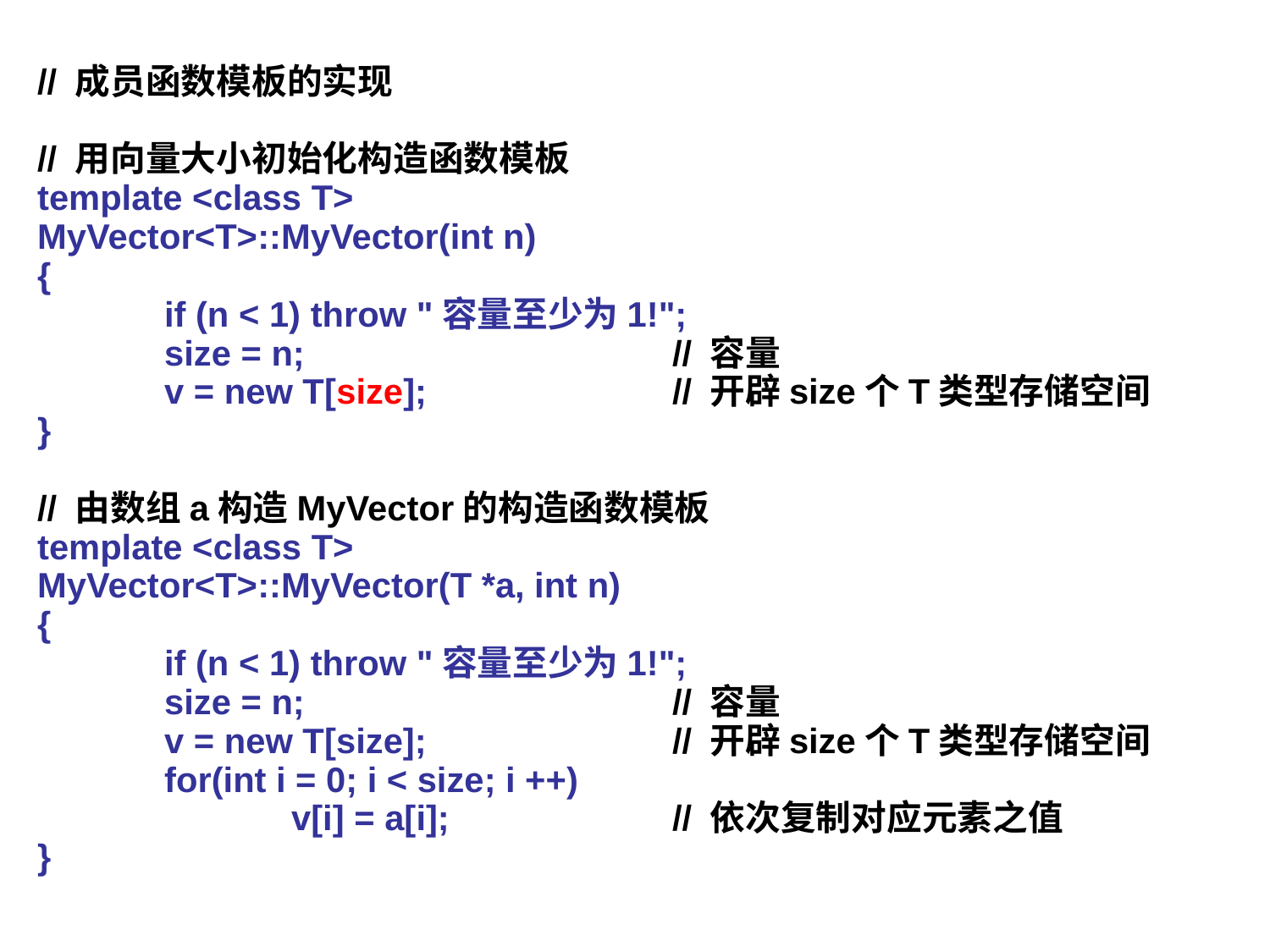

// 成员函数模板的实现

// 用向量大小初始化构造函数模板
template <class T>
MyVector<T>::MyVector(int n)
{
	if (n < 1) throw "容量至少为1!";
	size = n;			// 容量
	v = new T[size];		// 开辟size个T类型存储空间
}

// 由数组a构造MyVector的构造函数模板
template <class T>
MyVector<T>::MyVector(T *a, int n)
{
	if (n < 1) throw "容量至少为1!";
	size = n;			// 容量
	v = new T[size];		// 开辟size个T类型存储空间
	for(int i = 0; i < size; i ++)
		v[i] = a[i];		// 依次复制对应元素之值
}